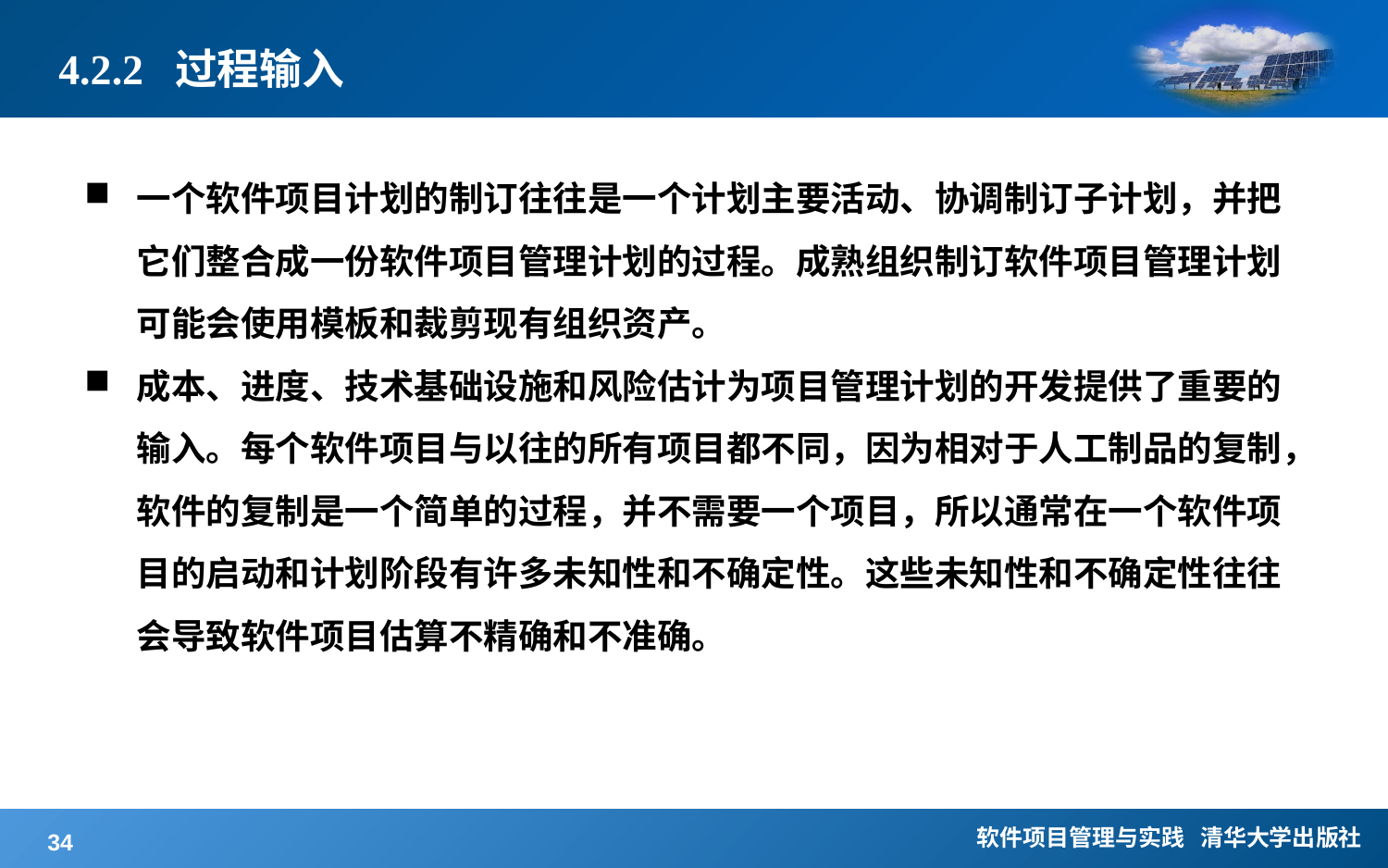

# 4.2.2  过程输入
一个软件项目计划的制订往往是一个计划主要活动、协调制订子计划，并把它们整合成一份软件项目管理计划的过程。成熟组织制订软件项目管理计划可能会使用模板和裁剪现有组织资产。
成本、进度、技术基础设施和风险估计为项目管理计划的开发提供了重要的输入。每个软件项目与以往的所有项目都不同，因为相对于人工制品的复制，软件的复制是一个简单的过程，并不需要一个项目，所以通常在一个软件项目的启动和计划阶段有许多未知性和不确定性。这些未知性和不确定性往往会导致软件项目估算不精确和不准确。